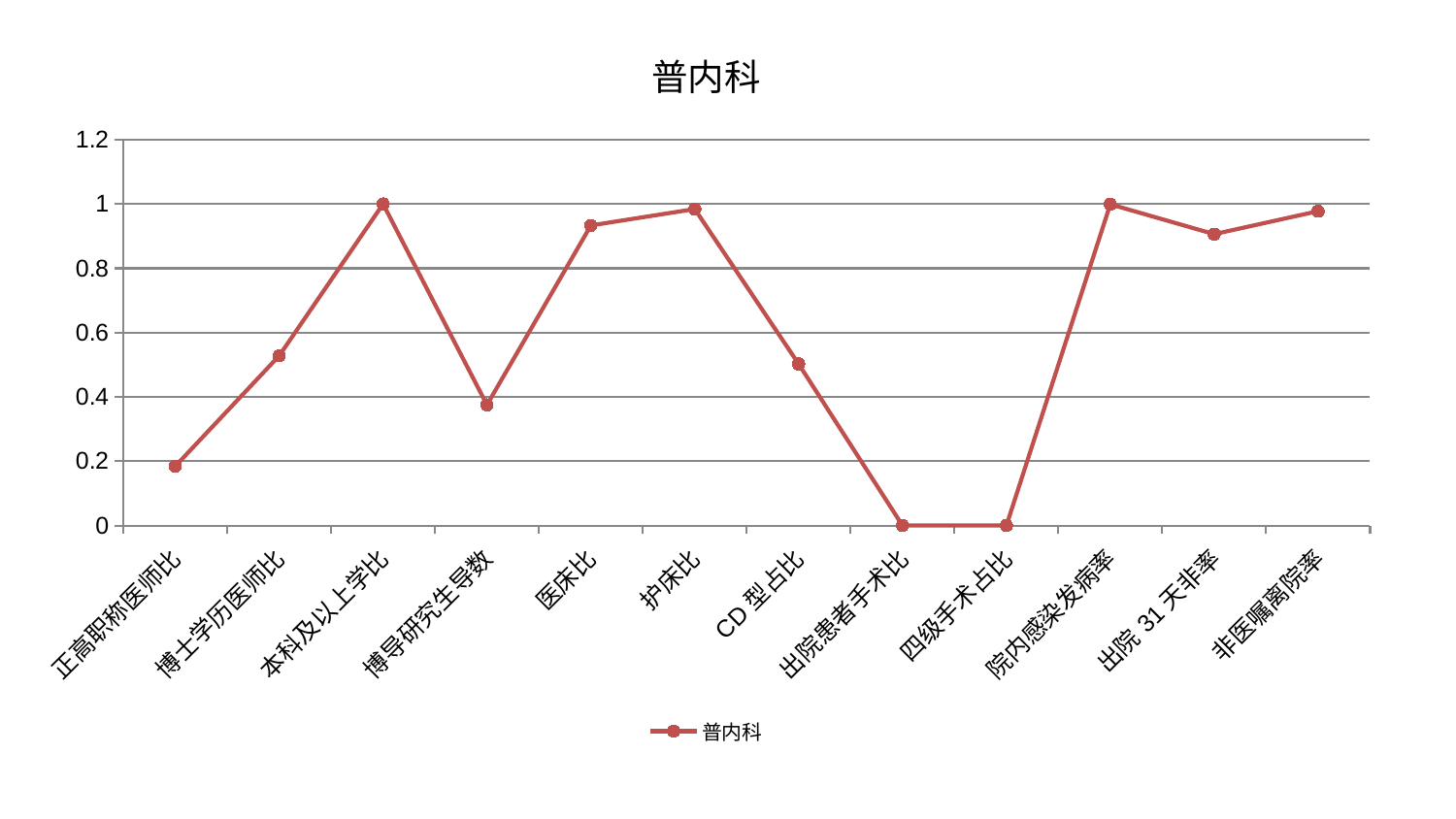

### Chart: 普内科

| Category | 普内科 |
|---|---|
| 正高职称医师比 | 0.184376691322389 |
| 博士学历医师比 | 0.527777777777778 |
| 本科及以上学比 | 1.0 |
| 博导研究生导数 | 0.375 |
| 医床比 | 0.933260658914729 |
| 护床比 | 0.984281437125748 |
| CD型占比 | 0.502558984594913 |
| 出院患者手术比 | 0.0 |
| 四级手术占比 | 0.0 |
| 院内感染发病率 | 0.999111111111111 |
| 出院31天非率 | 0.906200178259833 |
| 非医嘱离院率 | 0.977681001633097 |
59